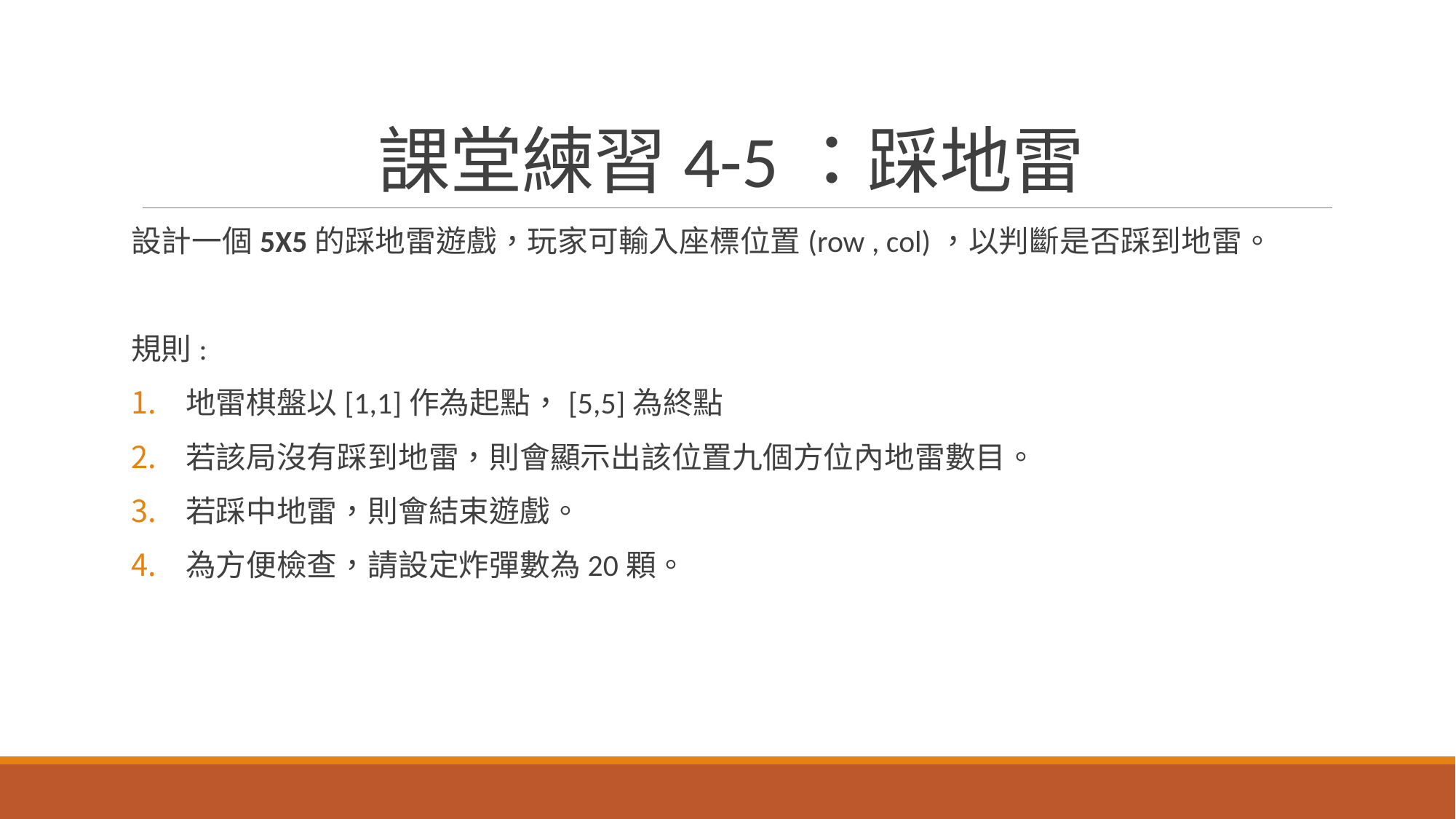

# 課堂練習4-5：踩地雷
設計一個5X5的踩地雷遊戲，玩家可輸入座標位置(row , col)，以判斷是否踩到地雷。

規則:
地雷棋盤以[1,1]作為起點，[5,5]為終點
若該局沒有踩到地雷，則會顯示出該位置九個方位內地雷數目。
若踩中地雷，則會結束遊戲。
為方便檢查，請設定炸彈數為20顆。